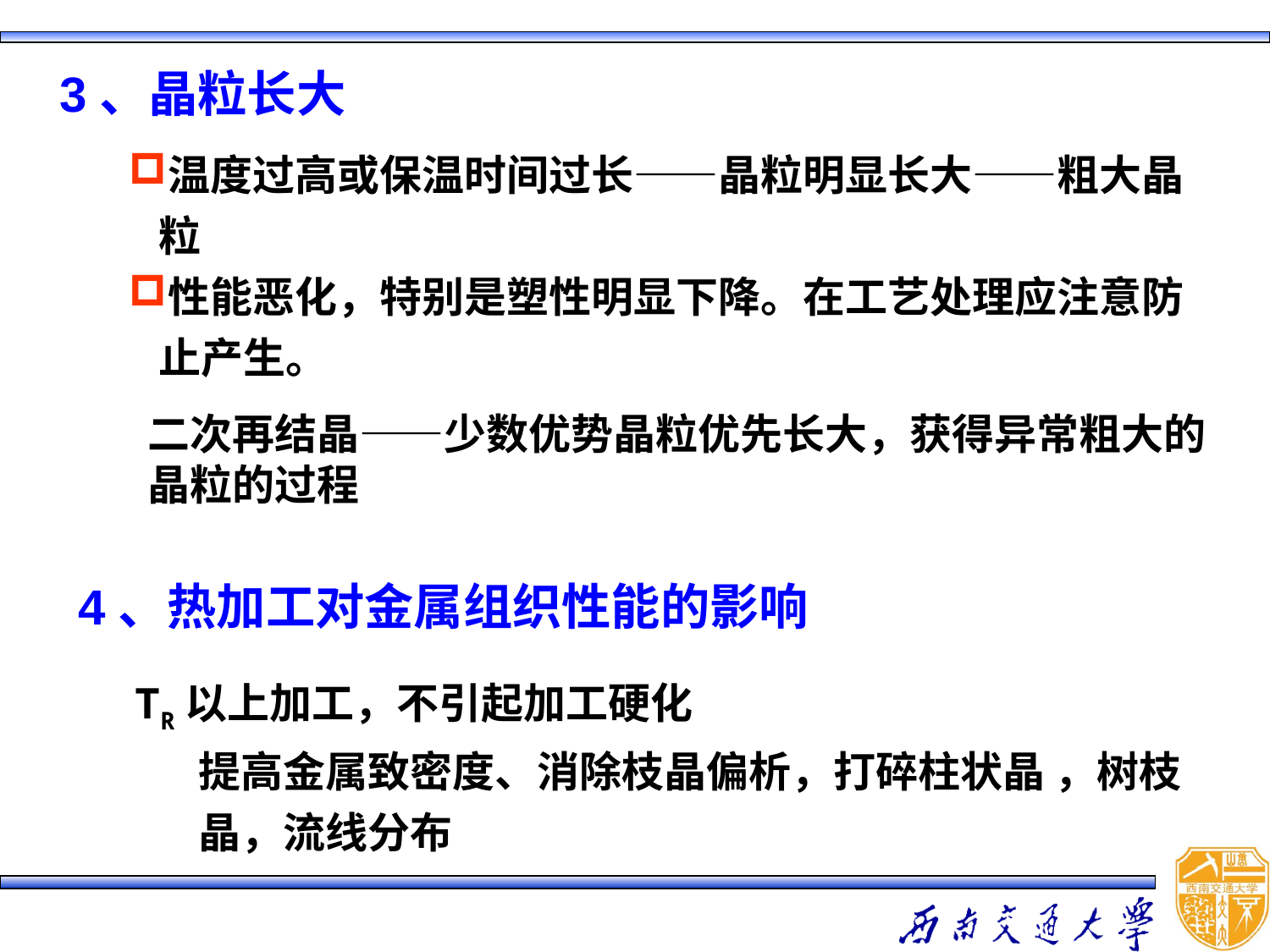

3、晶粒长大
温度过高或保温时间过长——晶粒明显长大——粗大晶粒
性能恶化，特别是塑性明显下降。在工艺处理应注意防止产生。
二次再结晶——少数优势晶粒优先长大，获得异常粗大的晶粒的过程
4、热加工对金属组织性能的影响
TR以上加工，不引起加工硬化
提高金属致密度、消除枝晶偏析，打碎柱状晶 ，树枝晶，流线分布